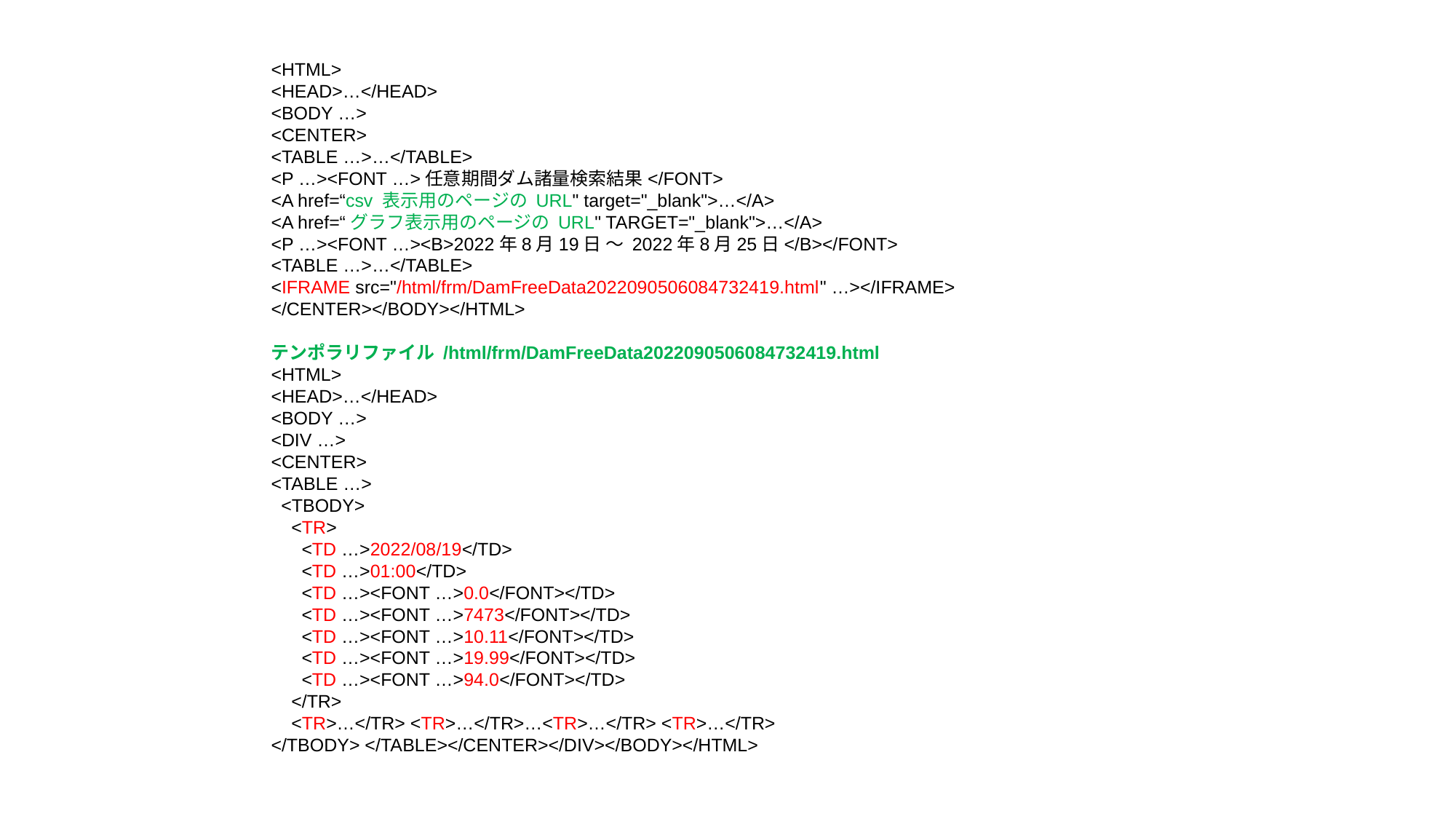

<HTML>
<HEAD>…</HEAD>
<BODY …>
<CENTER>
<TABLE …>…</TABLE>
<P …><FONT …>任意期間ダム諸量検索結果</FONT>
<A href=“csv 表示用のページの URL" target="_blank">…</A>
<A href=“グラフ表示用のページの URL" TARGET="_blank">…</A>
<P …><FONT …><B>2022年8月19日 ～ 2022年8月25日</B></FONT>
<TABLE …>…</TABLE>
<IFRAME src="/html/frm/DamFreeData2022090506084732419.html" …></IFRAME>
</CENTER></BODY></HTML>

テンポラリファイル /html/frm/DamFreeData2022090506084732419.html
<HTML>
<HEAD>…</HEAD>
<BODY …>
<DIV …>
<CENTER>
<TABLE …>
  <TBODY>
    <TR>
      <TD …>2022/08/19</TD>
      <TD …>01:00</TD>
      <TD …><FONT …>0.0</FONT></TD>
      <TD …><FONT …>7473</FONT></TD>
      <TD …><FONT …>10.11</FONT></TD>
      <TD …><FONT …>19.99</FONT></TD>
      <TD …><FONT …>94.0</FONT></TD>
    </TR>
    <TR>…</TR> <TR>…</TR>…<TR>…</TR> <TR>…</TR>
</TBODY> </TABLE></CENTER></DIV></BODY></HTML>